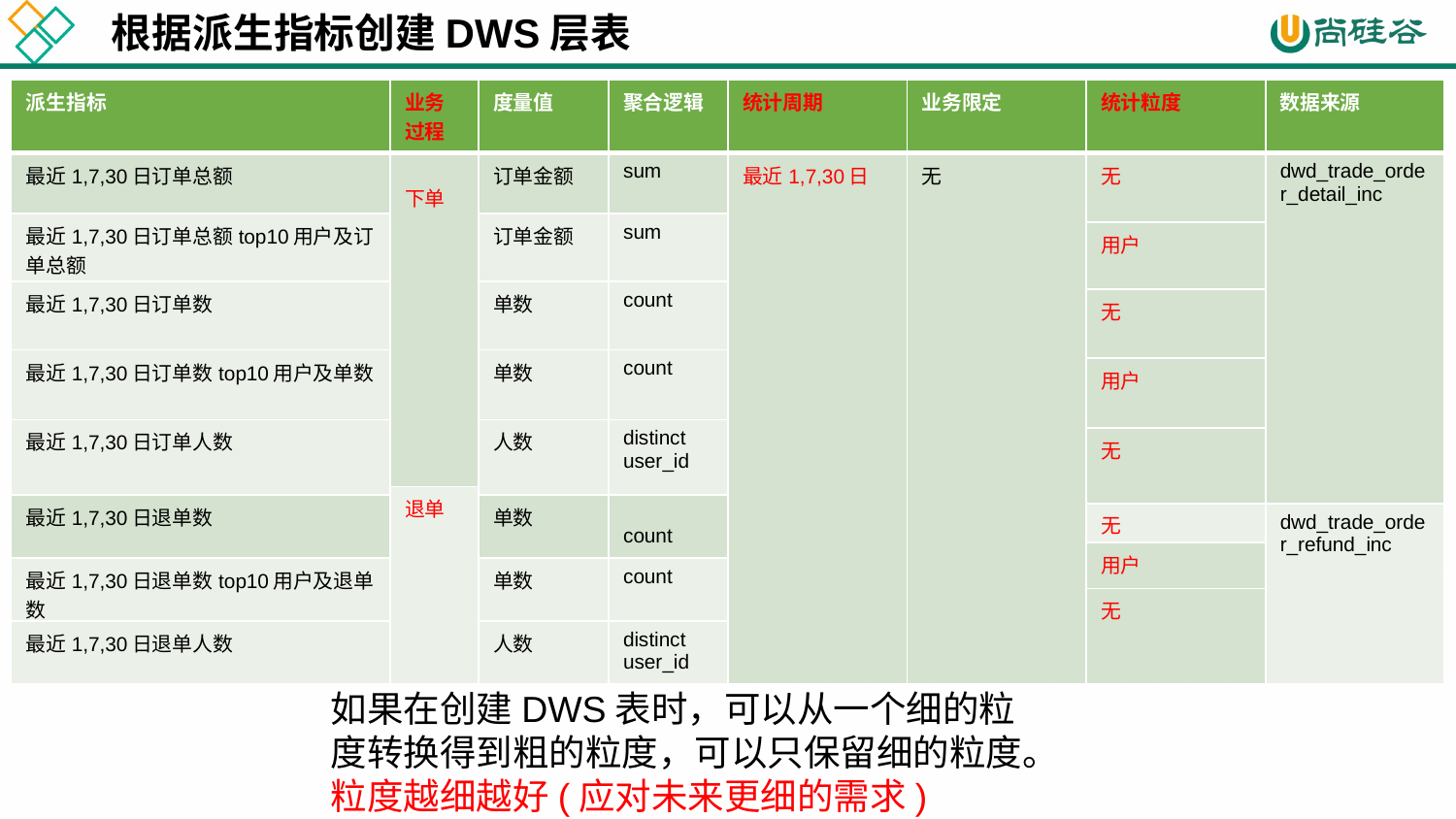

根据派生指标创建DWS层表
| 派生指标 | 业务过程 | 度量值 | 聚合逻辑 | 统计周期 | 业务限定 | 统计粒度 | 数据来源 |
| --- | --- | --- | --- | --- | --- | --- | --- |
| 最近1,7,30日订单总额 | 下单 | 订单金额 | sum | 最近1,7,30日 | 无 | 无 | dwd\_trade\_order\_detail\_inc |
| 最近1,7,30日订单总额top10用户及订单总额 |  | 订单金额 | sum |  |  |  |  |
|  |  |  |  |  |  | 用户 |  |
| 最近1,7,30日订单数 |  | 单数 | count |  |  |  |  |
|  |  |  |  |  |  | 无 |  |
| 最近1,7,30日订单数top10用户及单数 |  | 单数 | count |  |  |  |  |
|  |  |  |  |  |  | 用户 |  |
| 最近1,7,30日订单人数 |  | 人数 | distinct user\_id |  |  |  |  |
|  |  |  |  |  |  | 无 |  |
|  | 退单 |  |  |  |  |  |  |
| 最近1,7,30日退单数 |  | 单数 | count |  |  |  |  |
|  |  |  |  |  |  | 无 | dwd\_trade\_order\_refund\_inc |
|  |  |  |  |  |  | 用户 |  |
| 最近1,7,30日退单数top10用户及退单数 |  | 单数 | count |  |  |  |  |
|  |  |  |  |  |  | 无 |  |
| 最近1,7,30日退单人数 |  | 人数 | distinct user\_id |  |  |  |  |
2 * 3 * 1 = 6 张表
如果在创建DWS表时，可以从一个细的粒度转换得到粗的粒度，可以只保留细的粒度。
粒度越细越好(应对未来更细的需求)